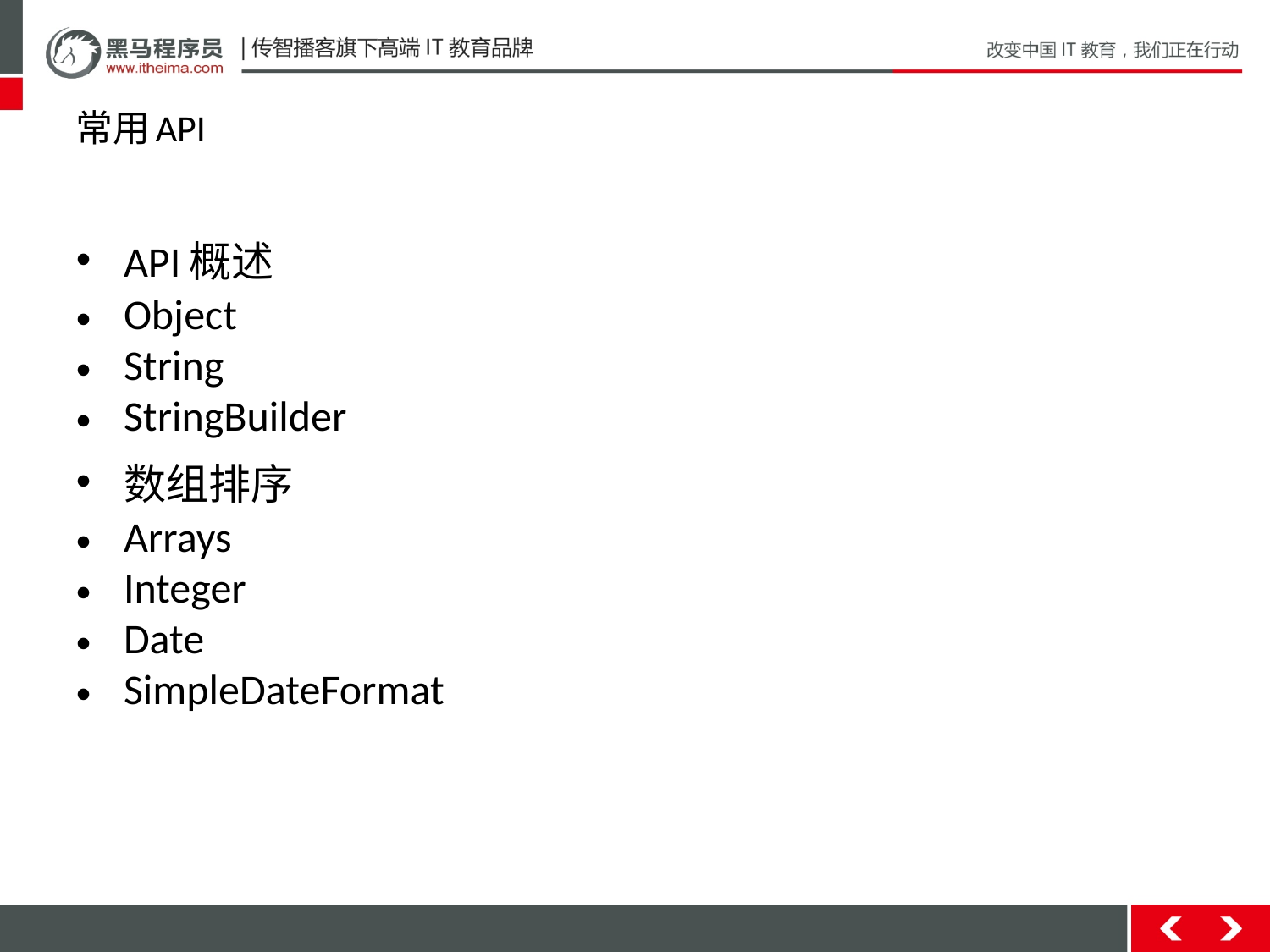

# 常用API
API概述
Object
String
StringBuilder
数组排序
Arrays
Integer
Date
SimpleDateFormat